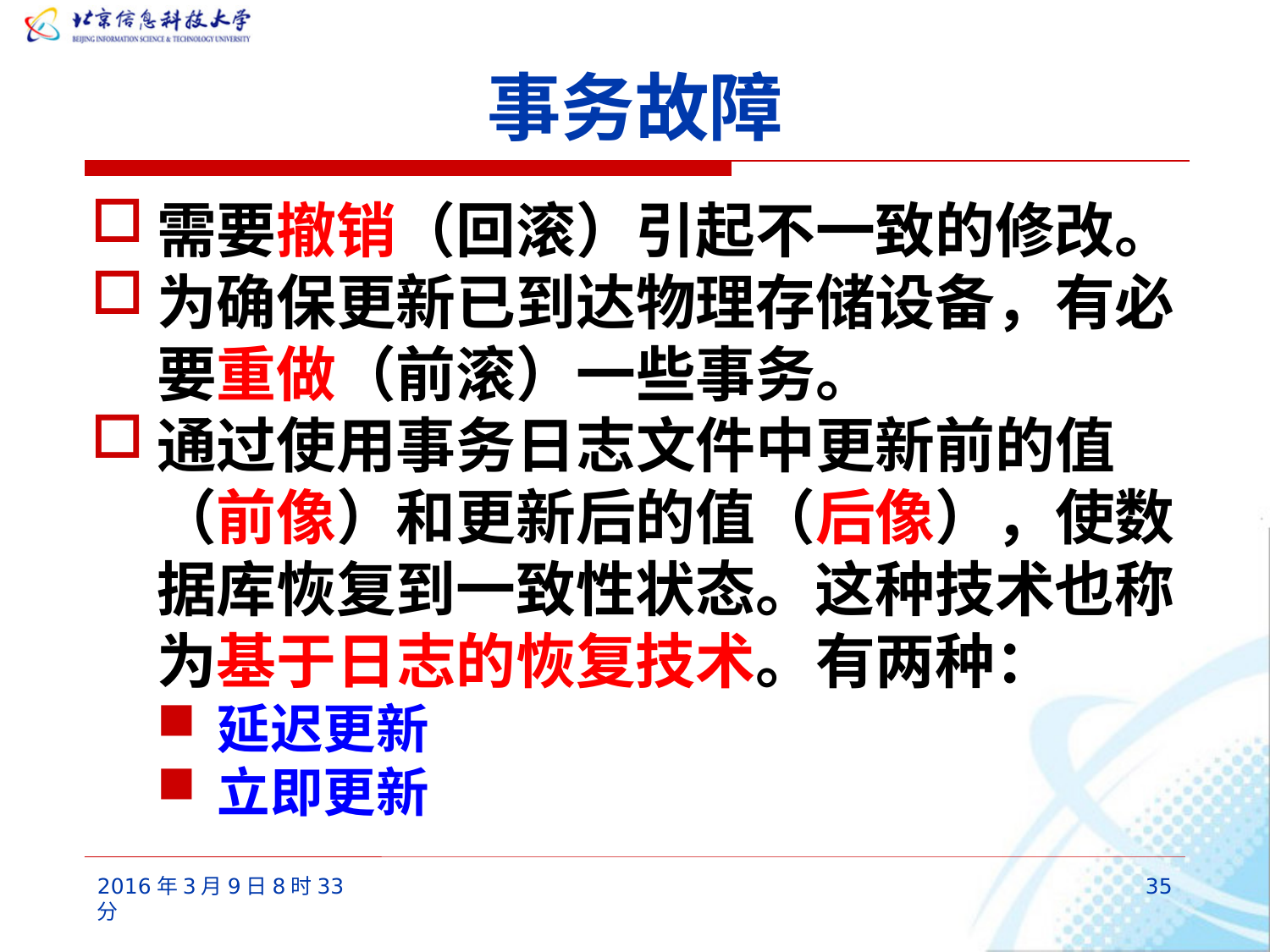

# 事务故障
需要撤销（回滚）引起不一致的修改。
为确保更新已到达物理存储设备，有必要重做（前滚）一些事务。
通过使用事务日志文件中更新前的值（前像）和更新后的值（后像），使数据库恢复到一致性状态。这种技术也称为基于日志的恢复技术。有两种：
延迟更新
立即更新
2016年3月9日8时33分
35